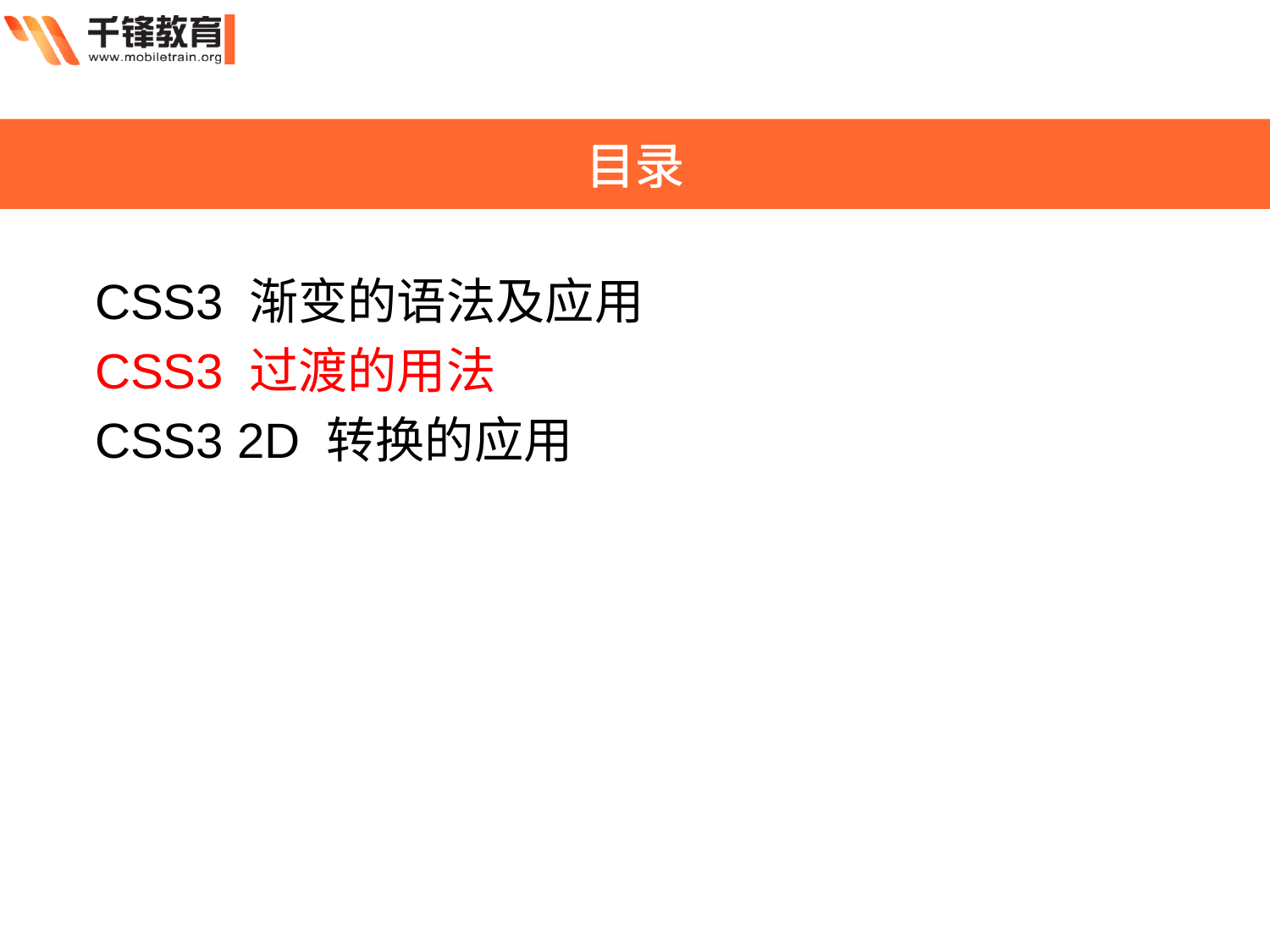

目录
CSS3 渐变的语法及应用
CSS3 过渡的用法
CSS3 2D 转换的应用